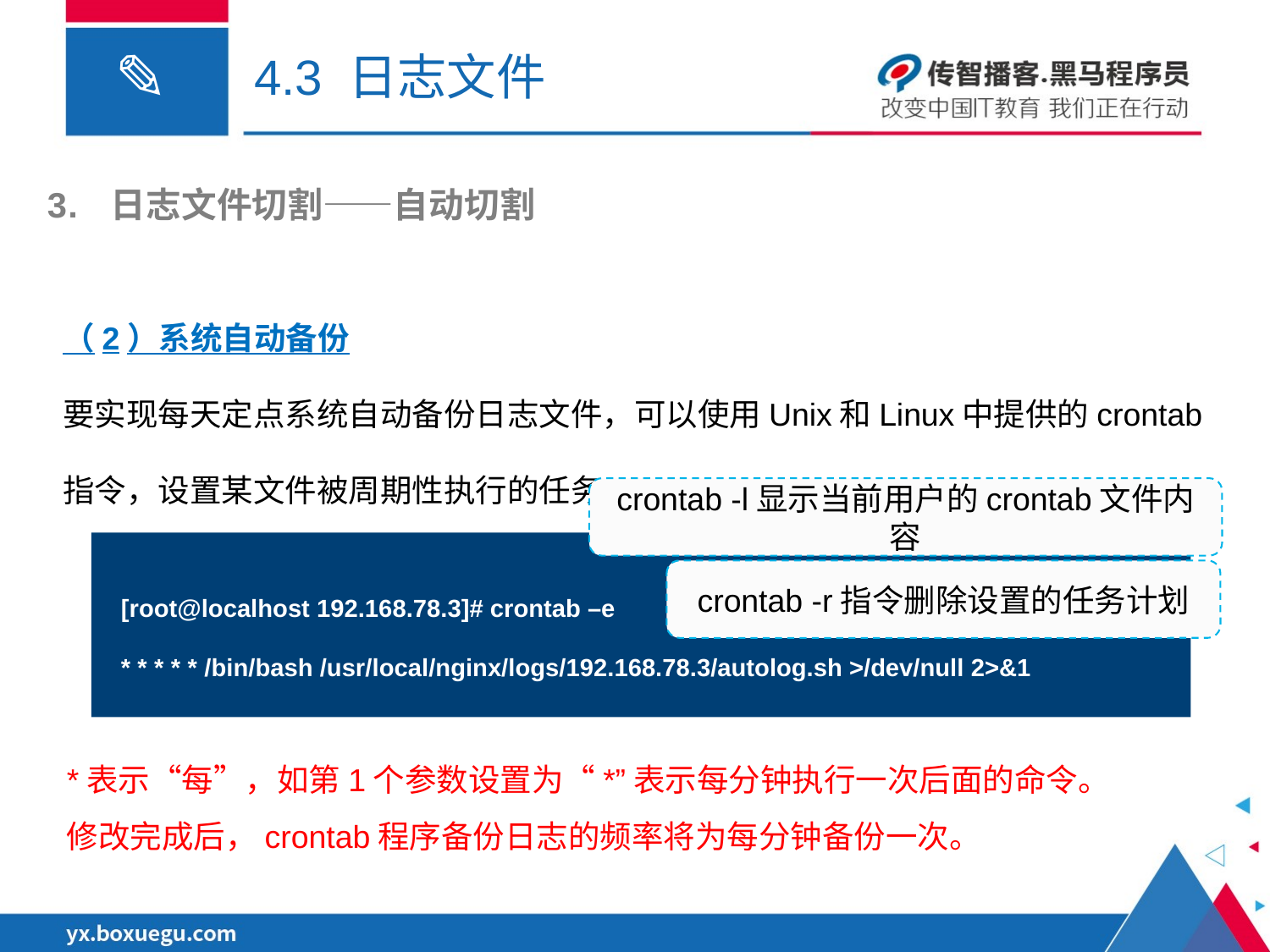

# 4.3 日志文件
日志文件切割——自动切割
（2）系统自动备份
要实现每天定点系统自动备份日志文件，可以使用Unix和Linux中提供的crontab指令，设置某文件被周期性执行的任务。
crontab -l显示当前用户的crontab文件内容

[root@localhost 192.168.78.3]# crontab –e
* * * * * /bin/bash /usr/local/nginx/logs/192.168.78.3/autolog.sh >/dev/null 2>&1
crontab -r指令删除设置的任务计划
*表示“每”，如第1个参数设置为“*”表示每分钟执行一次后面的命令。
修改完成后，crontab程序备份日志的频率将为每分钟备份一次。